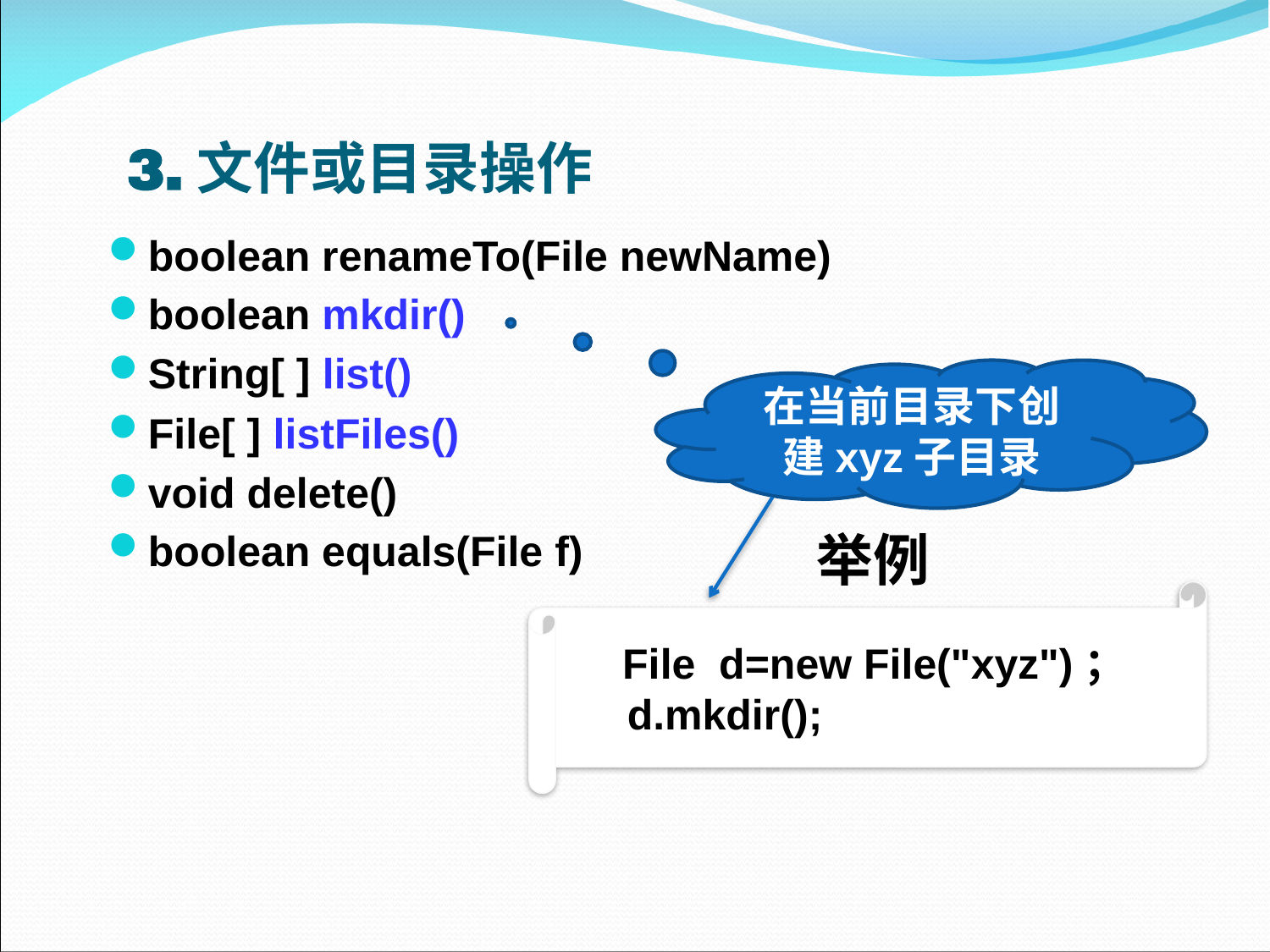

# 3.文件或目录操作
boolean renameTo(File newName)
boolean mkdir()
String[ ] list()
File[ ] listFiles()
void delete()
boolean equals(File f)
在当前目录下创建xyz子目录
举例
File  d=new File("xyz")；
     d.mkdir();